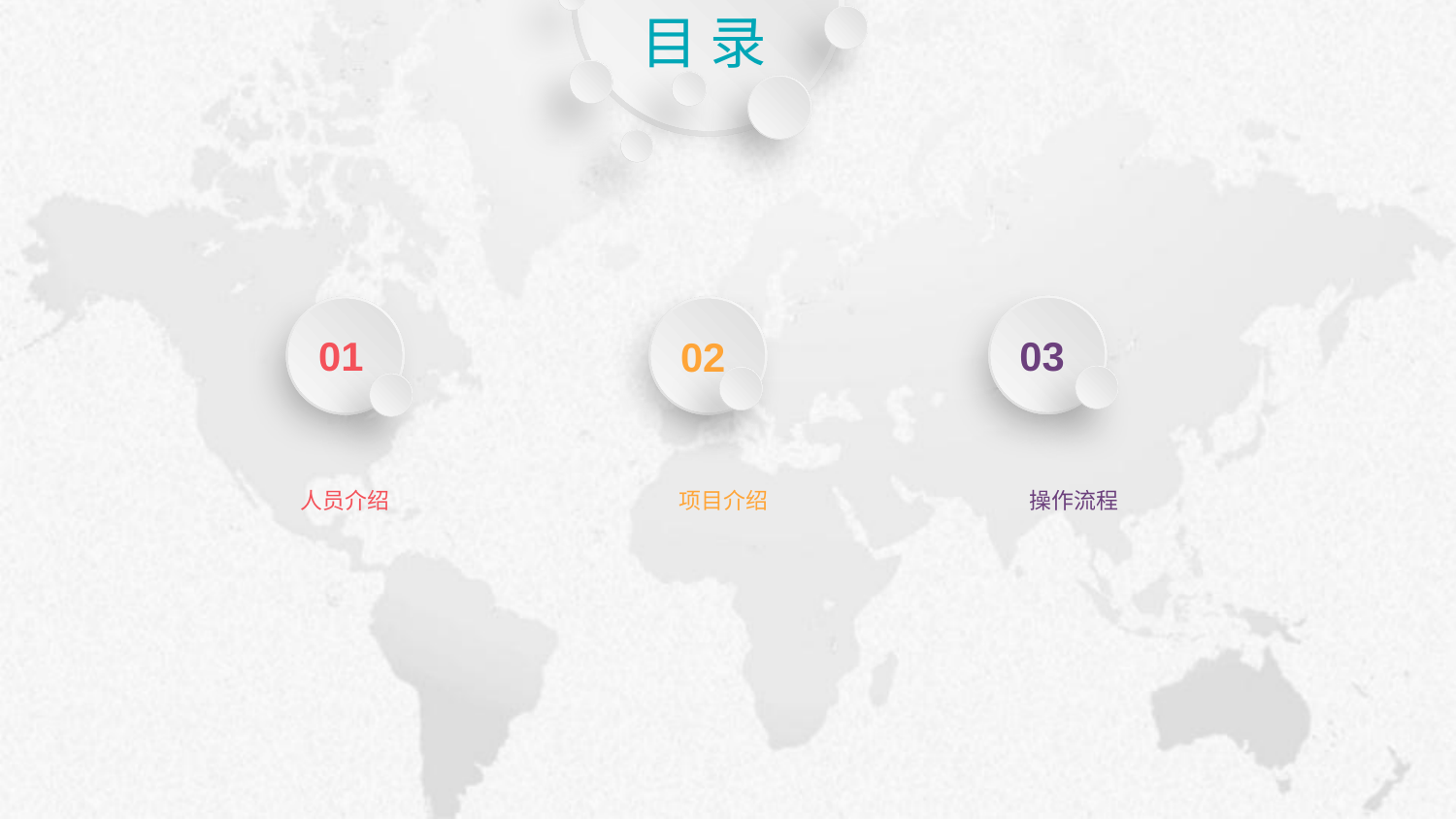

目 录

03

01

02

项目介绍

操作流程

人员介绍